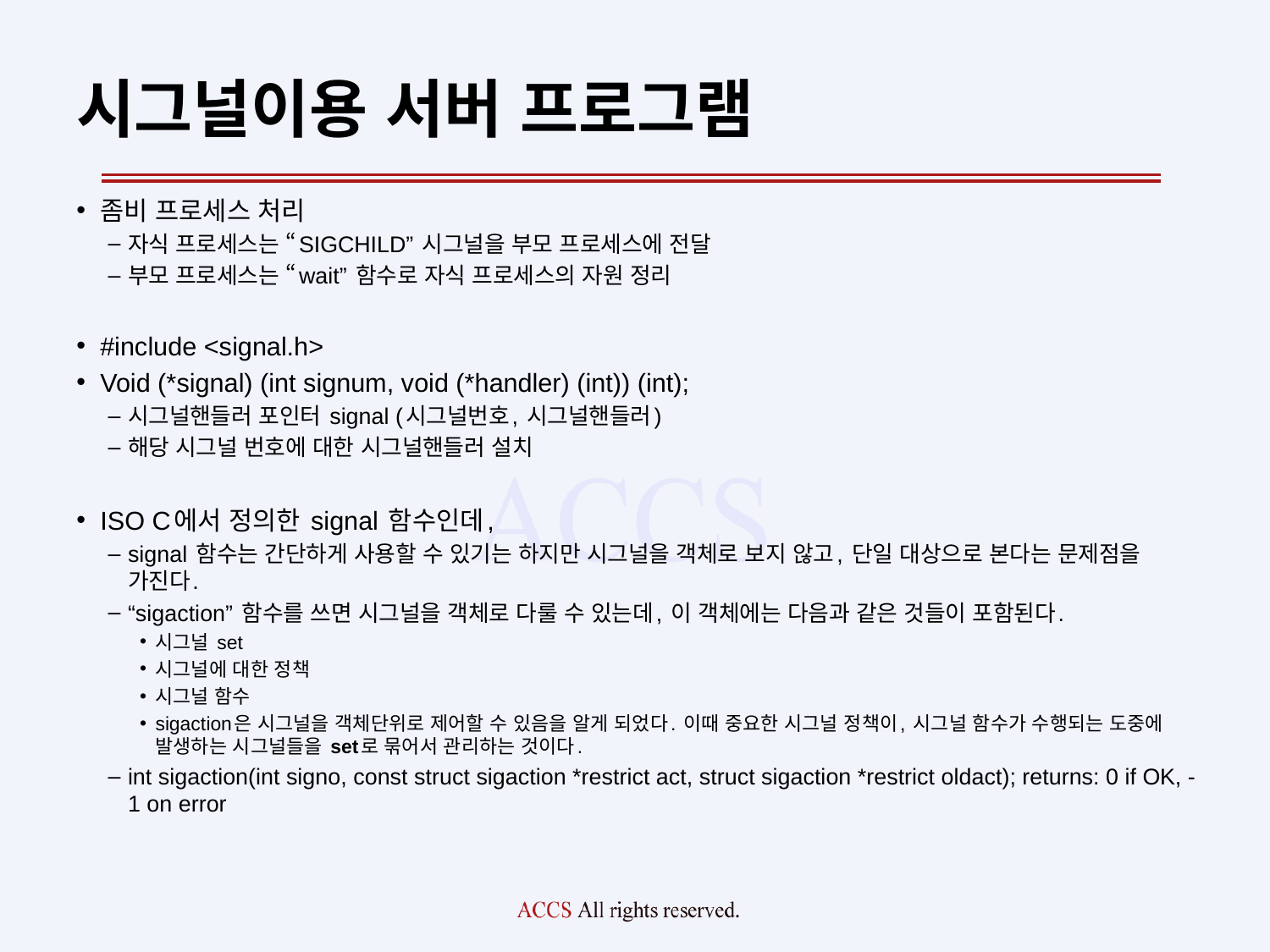

# 시그널이용 서버 프로그램
좀비 프로세스 처리
자식 프로세스는 “SIGCHILD” 시그널을 부모 프로세스에 전달
부모 프로세스는 “wait” 함수로 자식 프로세스의 자원 정리

#include <signal.h>
Void (*signal) (int signum, void (*handler) (int)) (int);
시그널핸들러 포인터 signal (시그널번호, 시그널핸들러)
해당 시그널 번호에 대한 시그널핸들러 설치

ISO C에서 정의한 signal 함수인데,
signal 함수는 간단하게 사용할 수 있기는 하지만 시그널을 객체로 보지 않고, 단일 대상으로 본다는 문제점을 가진다.
“sigaction” 함수를 쓰면 시그널을 객체로 다룰 수 있는데, 이 객체에는 다음과 같은 것들이 포함된다.
시그널 set
시그널에 대한 정책
시그널 함수
sigaction은 시그널을 객체단위로 제어할 수 있음을 알게 되었다. 이때 중요한 시그널 정책이, 시그널 함수가 수행되는 도중에 발생하는 시그널들을 set로 묶어서 관리하는 것이다.
int sigaction(int signo, const struct sigaction *restrict act, struct sigaction *restrict oldact); returns: 0 if OK, -1 on error